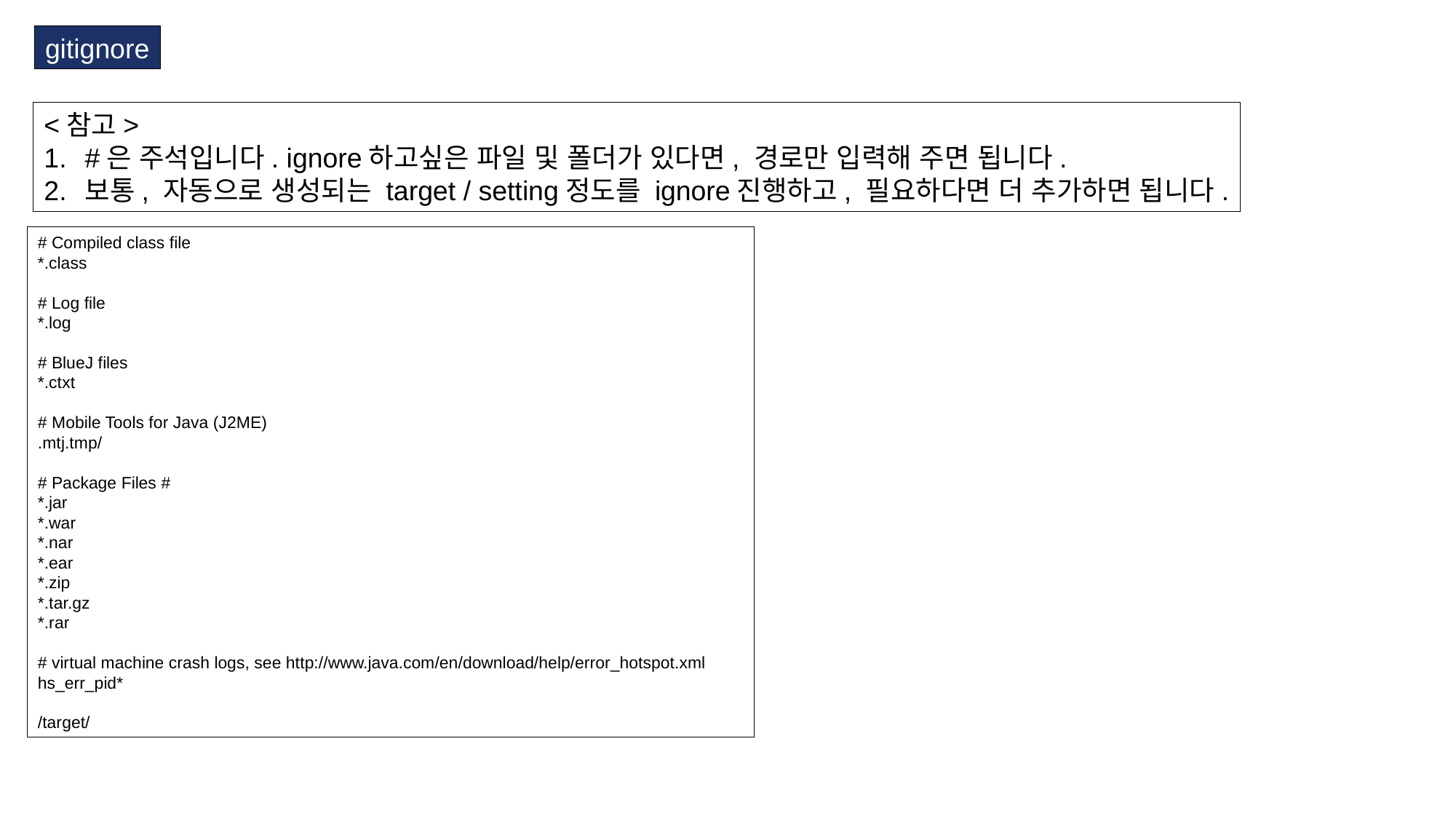

gitignore
<참고>
#은 주석입니다. ignore하고싶은 파일 및 폴더가 있다면, 경로만 입력해 주면 됩니다.
보통, 자동으로 생성되는 target / setting정도를 ignore진행하고, 필요하다면 더 추가하면 됩니다.
# Compiled class file
*.class

# Log file
*.log

# BlueJ files
*.ctxt

# Mobile Tools for Java (J2ME)
.mtj.tmp/

# Package Files #
*.jar
*.war
*.nar
*.ear
*.zip
*.tar.gz
*.rar

# virtual machine crash logs, see http://www.java.com/en/download/help/error_hotspot.xml
hs_err_pid*

/target/